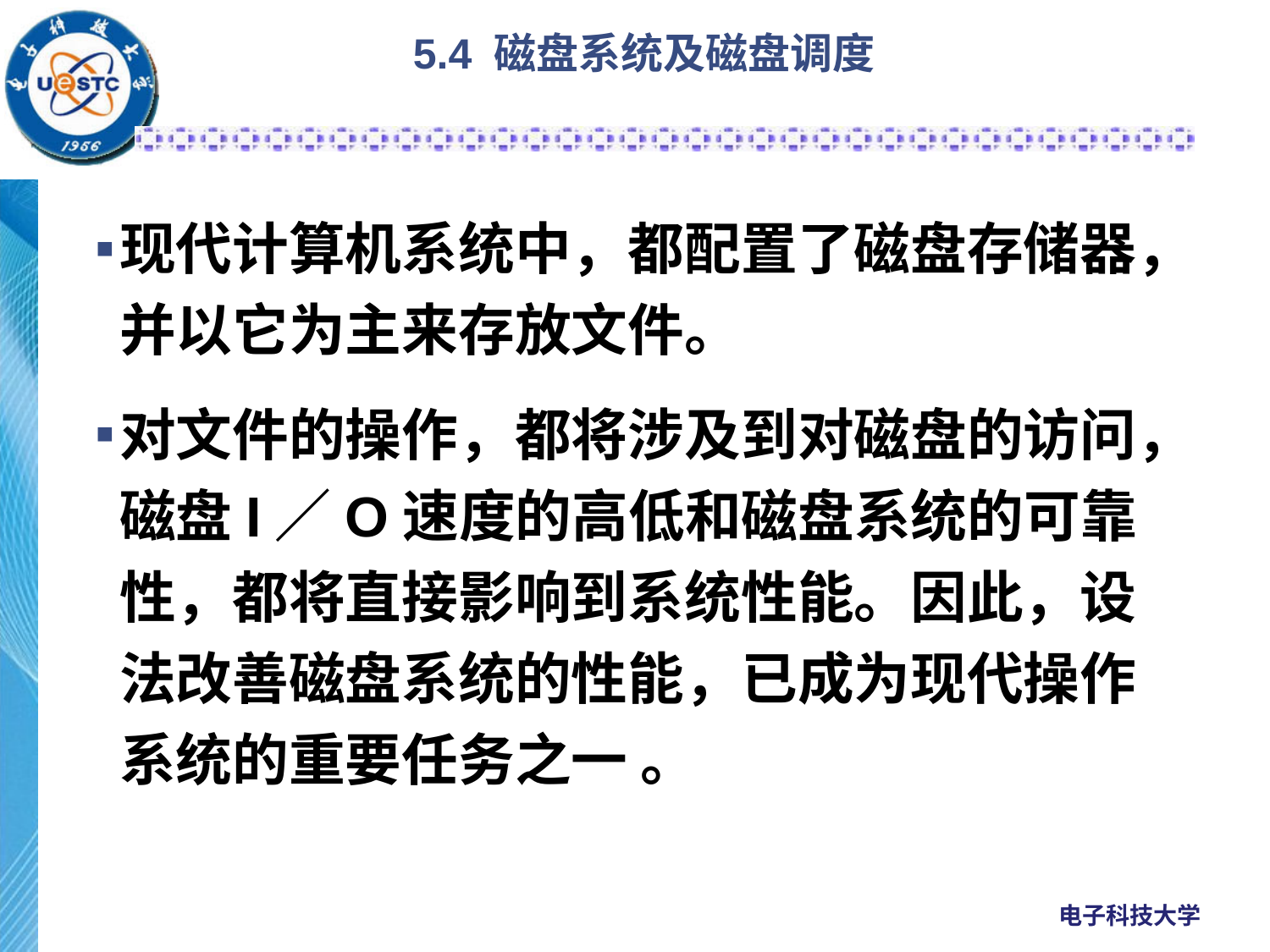

# 5.4 磁盘系统及磁盘调度
现代计算机系统中，都配置了磁盘存储器，并以它为主来存放文件。
对文件的操作，都将涉及到对磁盘的访问，磁盘I／O速度的高低和磁盘系统的可靠性，都将直接影响到系统性能。因此，设法改善磁盘系统的性能，已成为现代操作系统的重要任务之一 。